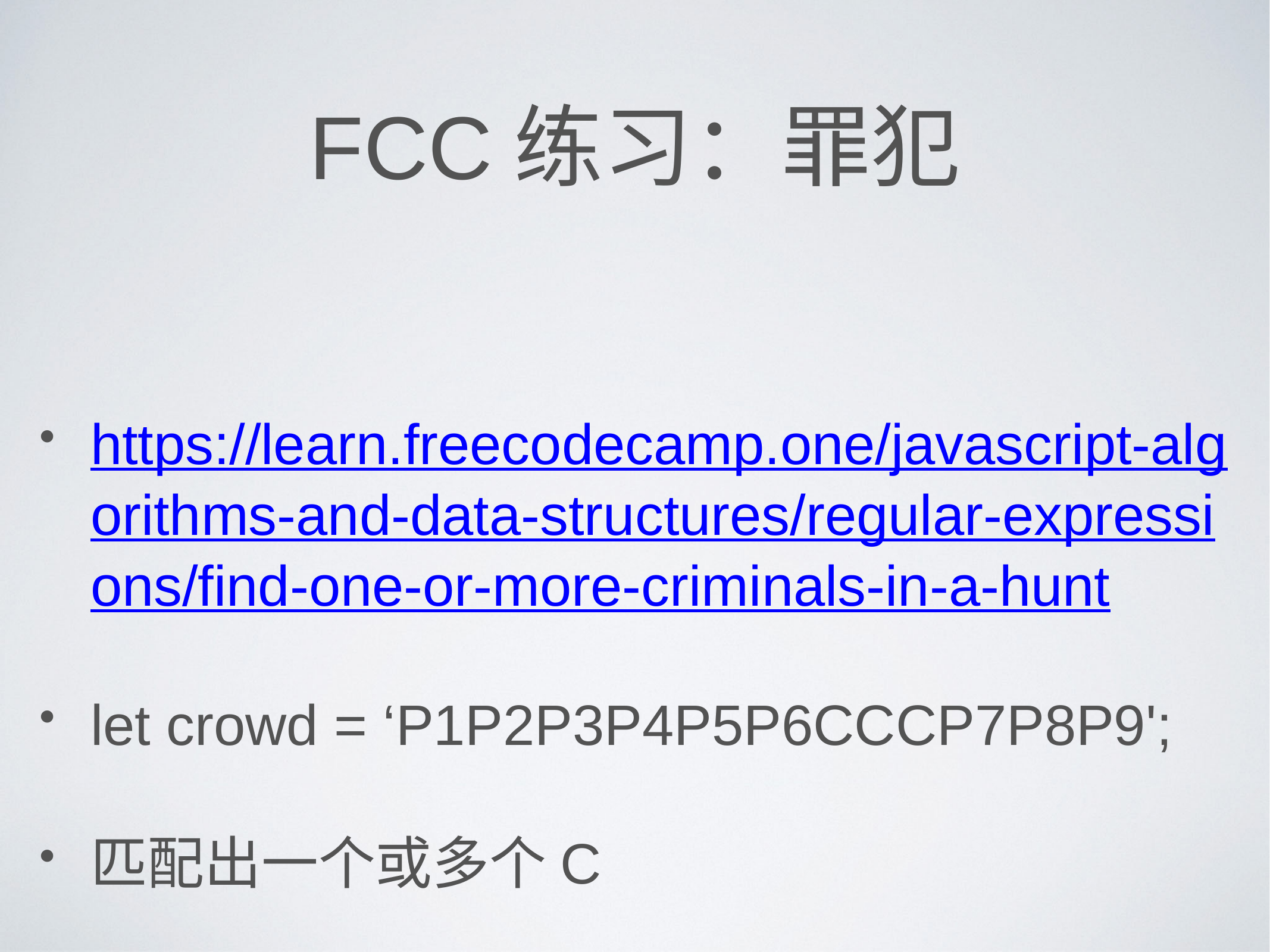

# FCC练习：罪犯
https://learn.freecodecamp.one/javascript-algorithms-and-data-structures/regular-expressions/find-one-or-more-criminals-in-a-hunt
let crowd = ‘P1P2P3P4P5P6CCCP7P8P9';
匹配出一个或多个C